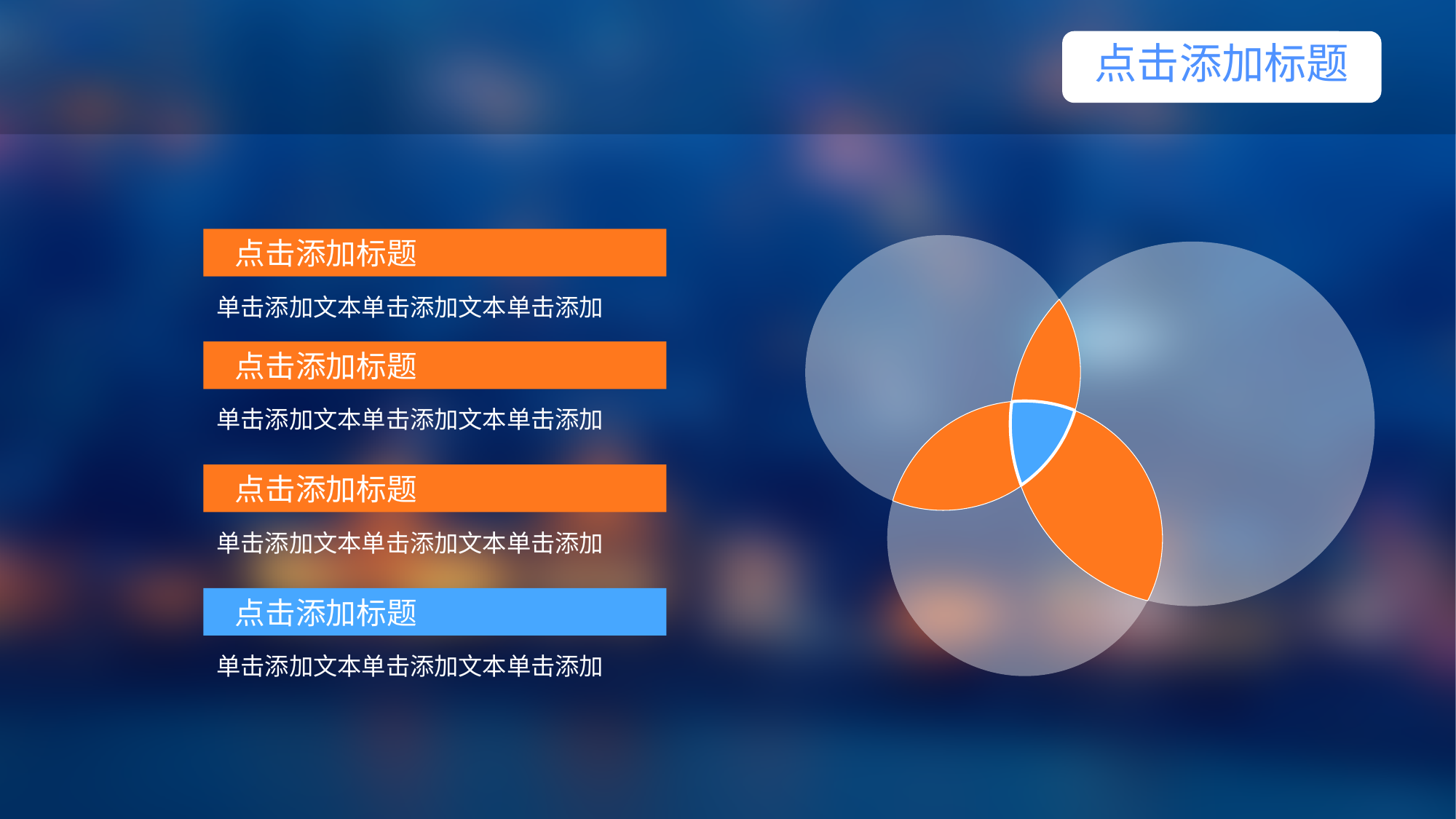

点击添加标题
  点击添加标题

1
                     点击添加标题
单击添加文本单击添加文本单击添加

  点击添加标题
单击添加文本单击添加文本单击添加

  点击添加标题
单击添加文本单击添加文本单击添加
  点击添加标题
单击添加文本单击添加文本单击添加